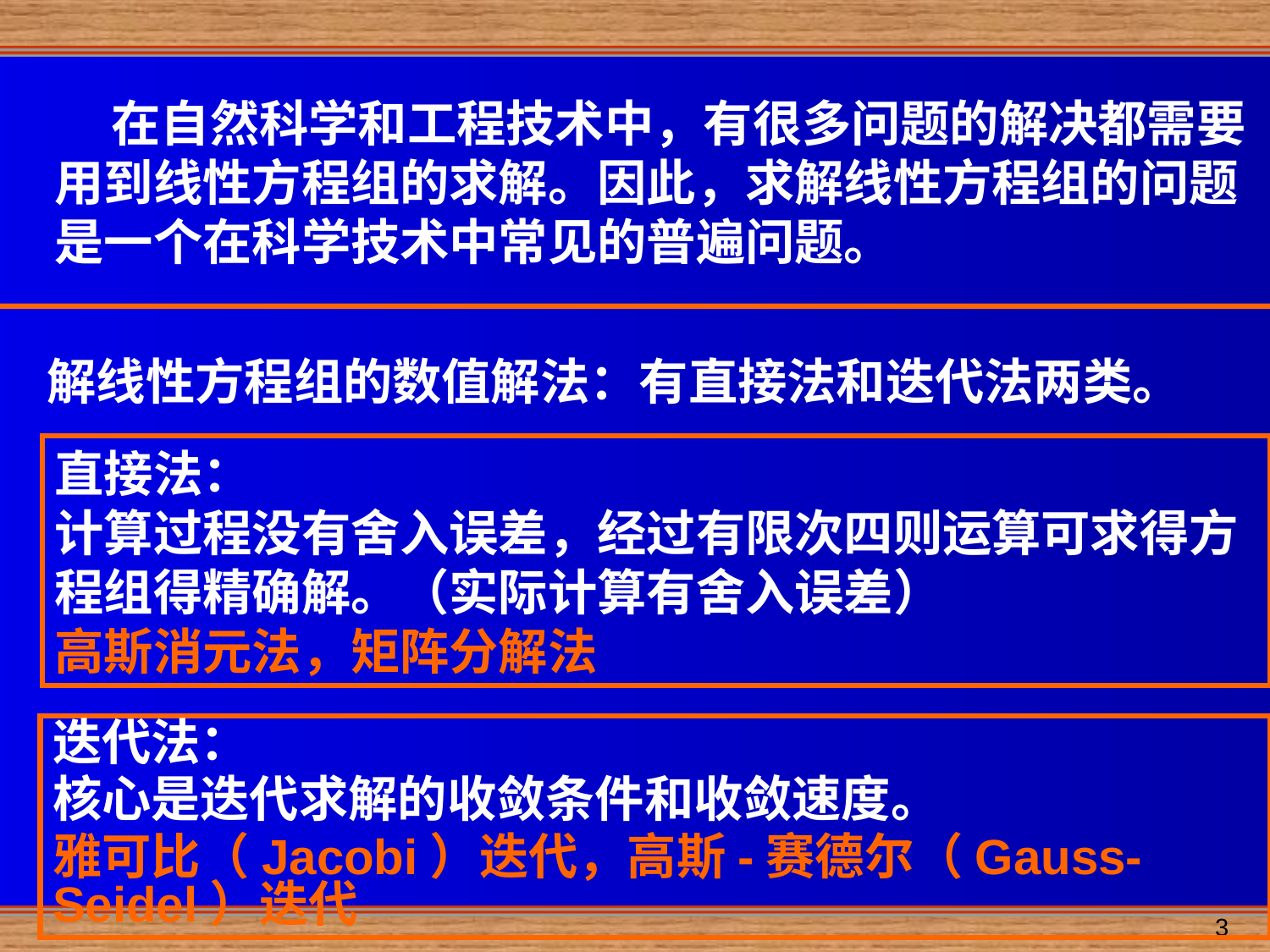

在自然科学和工程技术中，有很多问题的解决都需要用到线性方程组的求解。因此，求解线性方程组的问题是一个在科学技术中常见的普遍问题。

解线性方程组的数值解法：有直接法和迭代法两类。
直接法：
计算过程没有舍入误差，经过有限次四则运算可求得方程组得精确解。（实际计算有舍入误差）
高斯消元法，矩阵分解法
迭代法：
核心是迭代求解的收敛条件和收敛速度。
雅可比（Jacobi）迭代，高斯-赛德尔（Gauss-Seidel）迭代